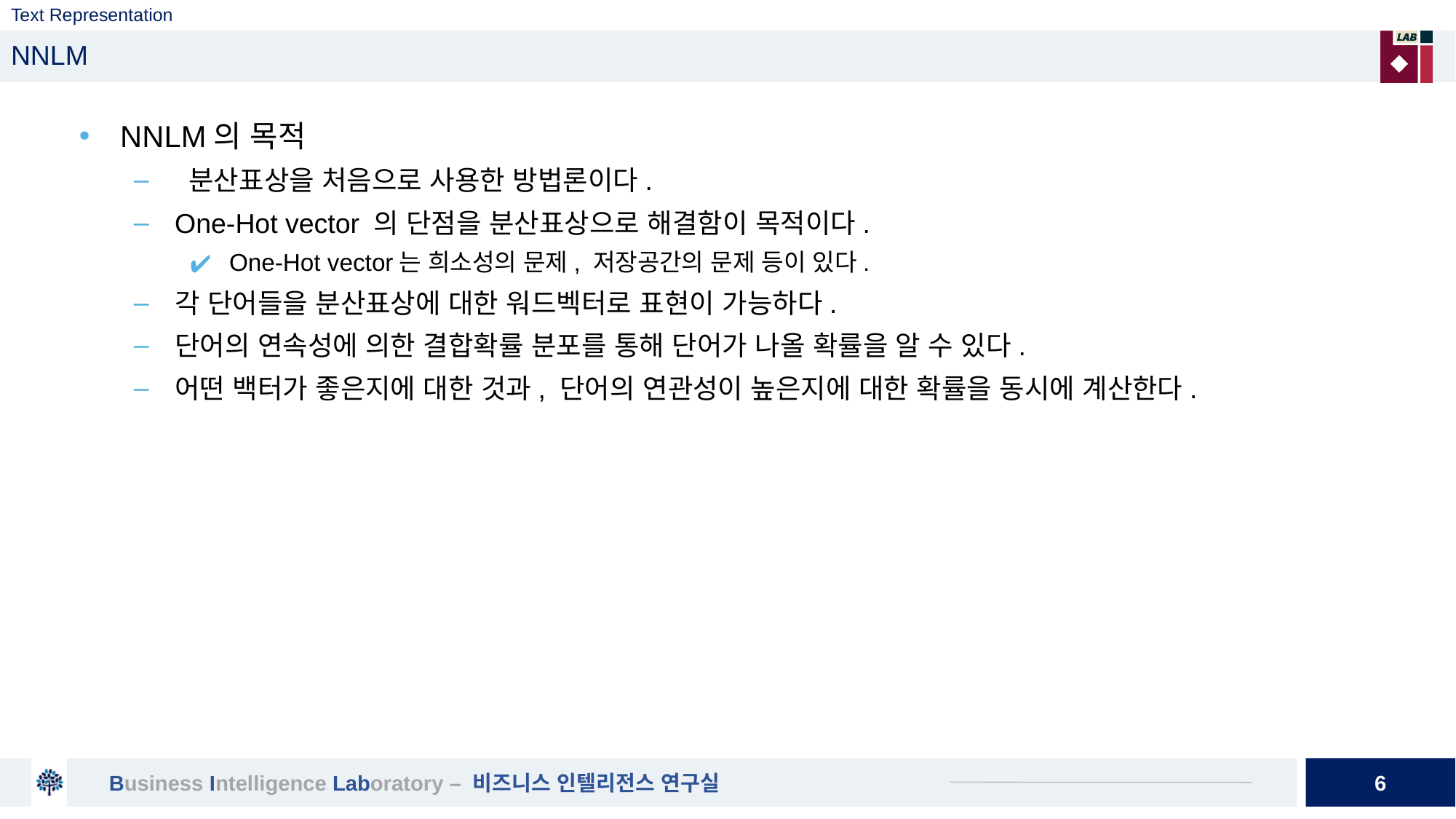

# Text Representation
NNLM
NNLM의 목적
 분산표상을 처음으로 사용한 방법론이다.
One-Hot vector 의 단점을 분산표상으로 해결함이 목적이다.
One-Hot vector는 희소성의 문제, 저장공간의 문제 등이 있다.
각 단어들을 분산표상에 대한 워드벡터로 표현이 가능하다.
단어의 연속성에 의한 결합확률 분포를 통해 단어가 나올 확률을 알 수 있다.
어떤 백터가 좋은지에 대한 것과, 단어의 연관성이 높은지에 대한 확률을 동시에 계산한다.

6